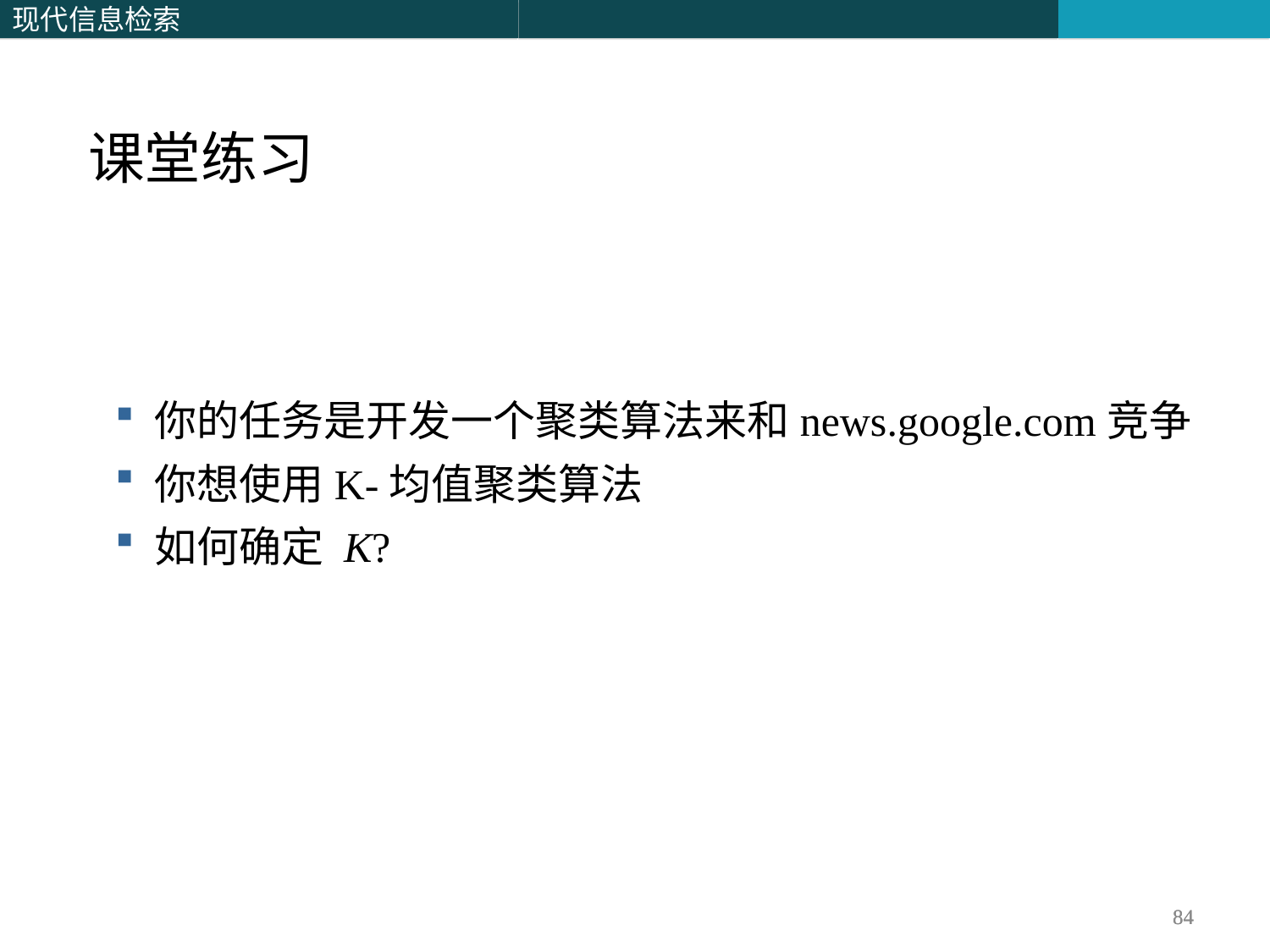

课堂练习

你的任务是开发一个聚类算法来和news.google.com竞争
你想使用K-均值聚类算法
如何确定 K?

84
84